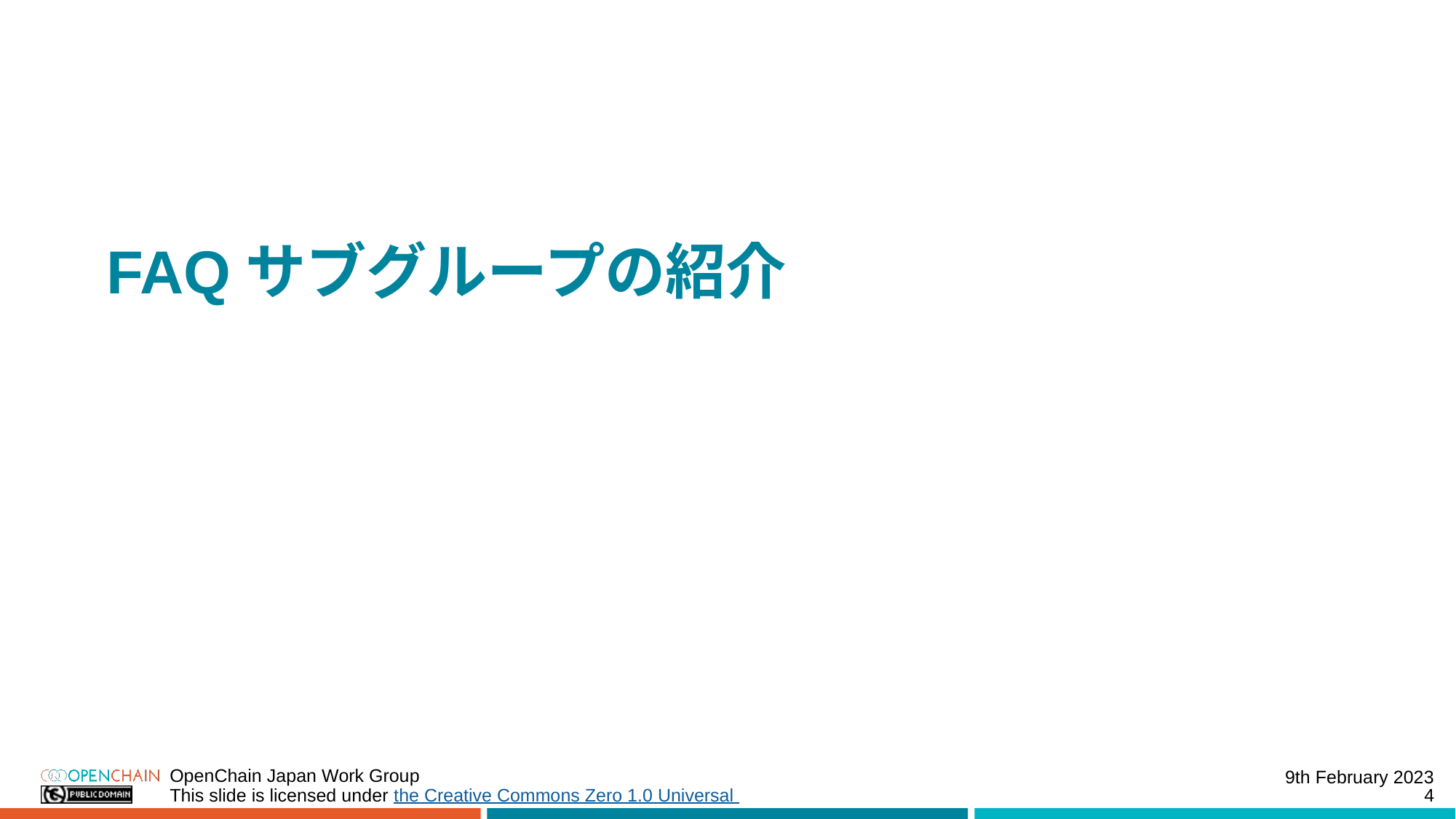

#
FAQサブグループの紹介
9th February 2023
OpenChain Japan Work Group
4